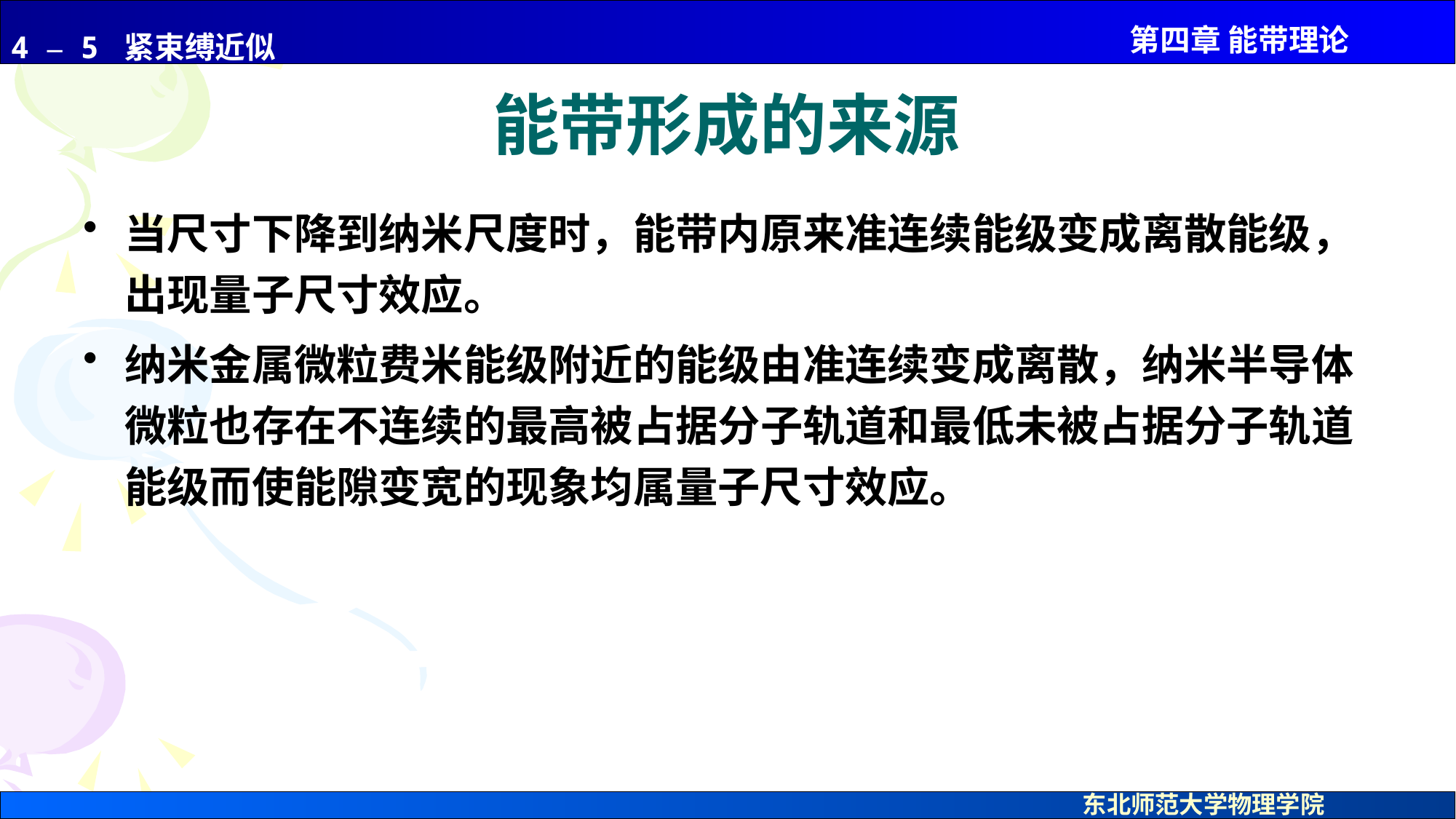

# 能带形成的来源
当尺寸下降到纳米尺度时，能带内原来准连续能级变成离散能级，出现量子尺寸效应。
纳米金属微粒费米能级附近的能级由准连续变成离散，纳米半导体微粒也存在不连续的最高被占据分子轨道和最低未被占据分子轨道能级而使能隙变宽的现象均属量子尺寸效应。